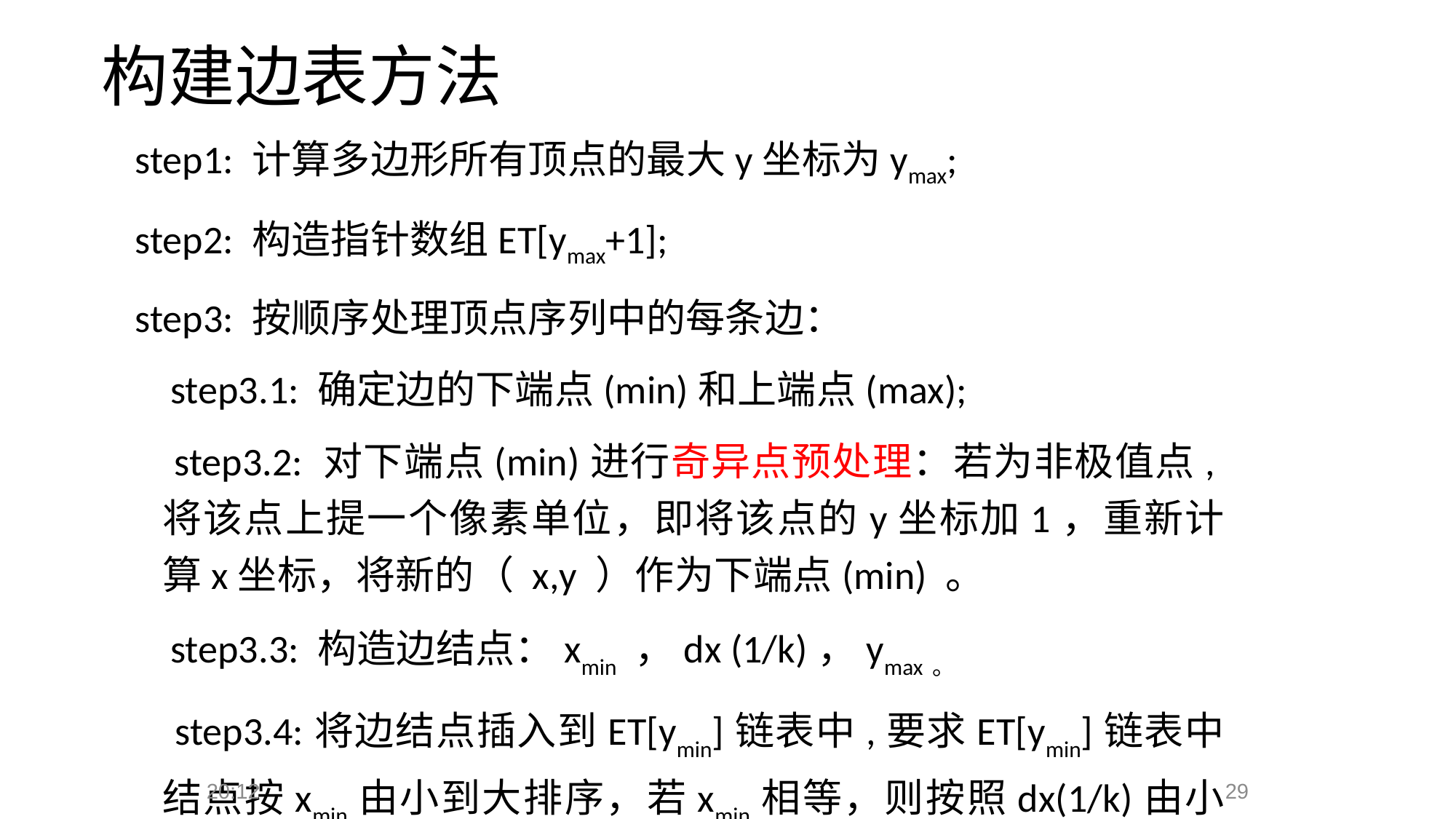

# 构建边表方法
step1: 计算多边形所有顶点的最大y坐标为ymax;
step2: 构造指针数组ET[ymax+1];
step3: 按顺序处理顶点序列中的每条边：
    step3.1: 确定边的下端点(min)和上端点(max);
    step3.2: 对下端点(min)进行奇异点预处理：若为非极值点,将该点上提一个像素单位，即将该点的y坐标加1，重新计算x坐标，将新的（ x,y ）作为下端点(min) 。
    step3.3: 构造边结点：xmin ，dx (1/k)，ymax。
    step3.4:将边结点插入到ET[ymin]链表中,要求ET[ymin]链表中结点按xmin由小到大排序，若xmin相等，则按照dx(1/k)由小到大排序。
20:12
29